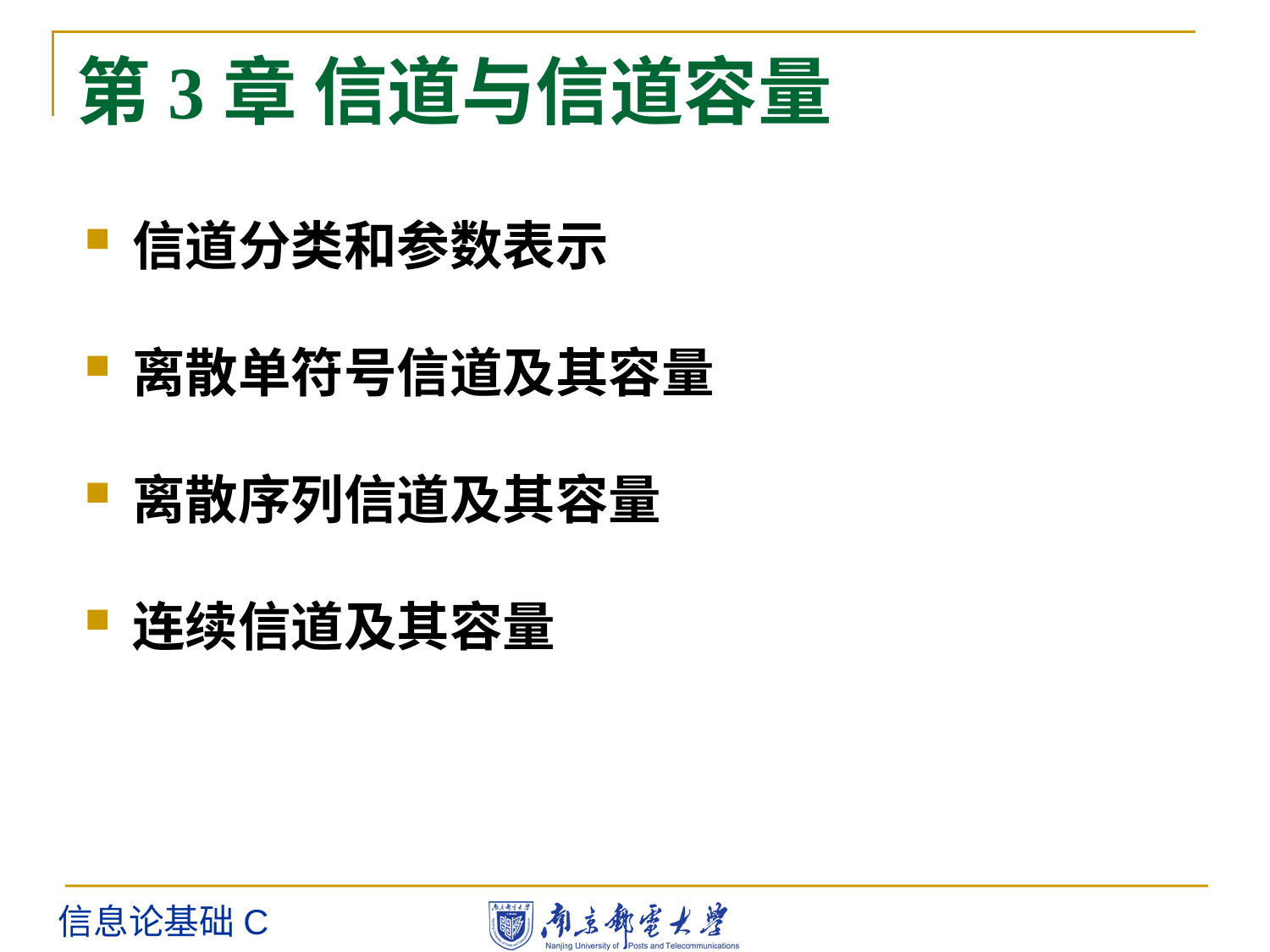

# 第3章 信道与信道容量
信道分类和参数表示

离散单符号信道及其容量

离散序列信道及其容量

连续信道及其容量

2